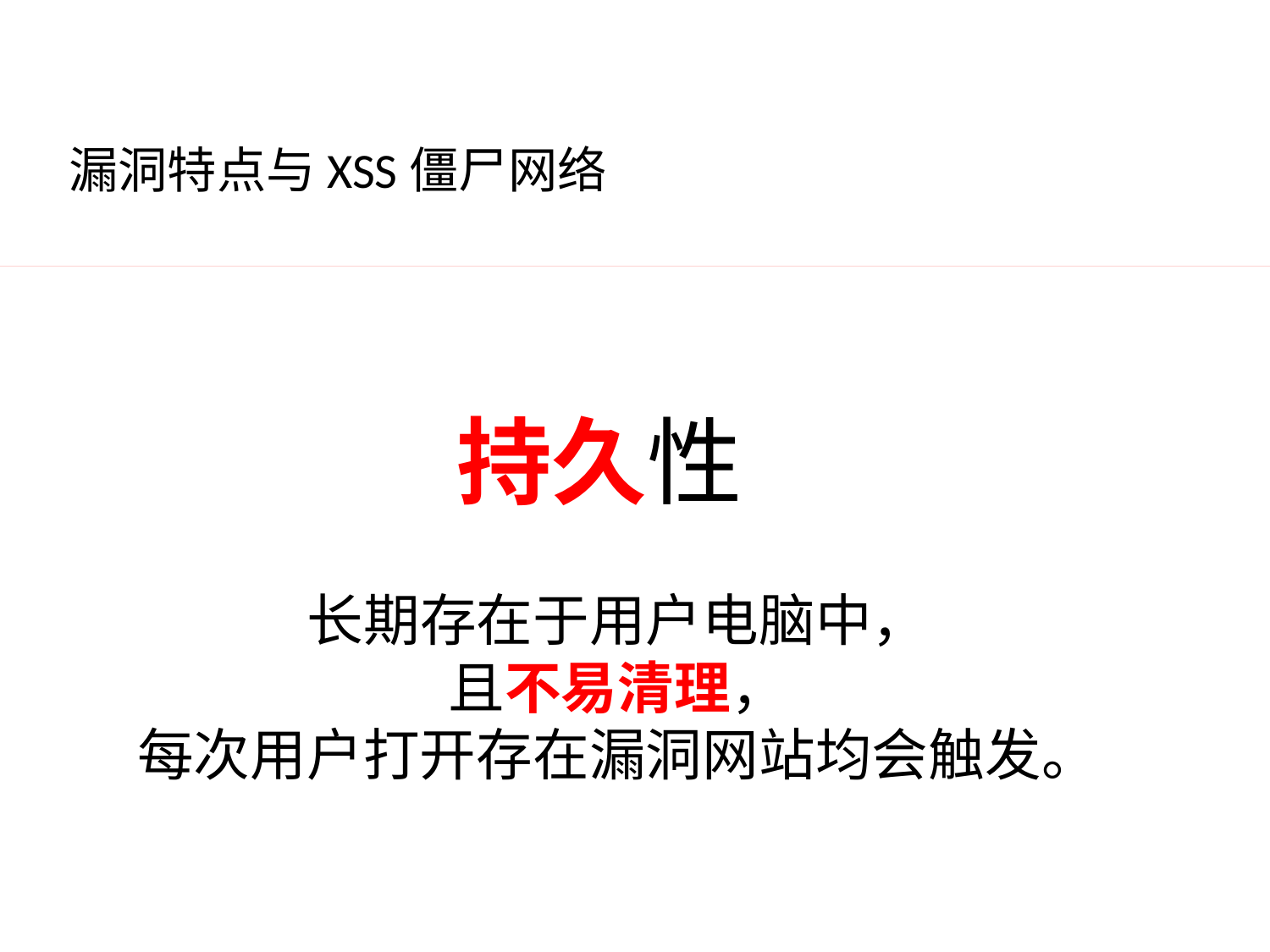

漏洞特点与XSS僵尸网络
持久性
长期存在于用户电脑中，
且不易清理，
每次用户打开存在漏洞网站均会触发。